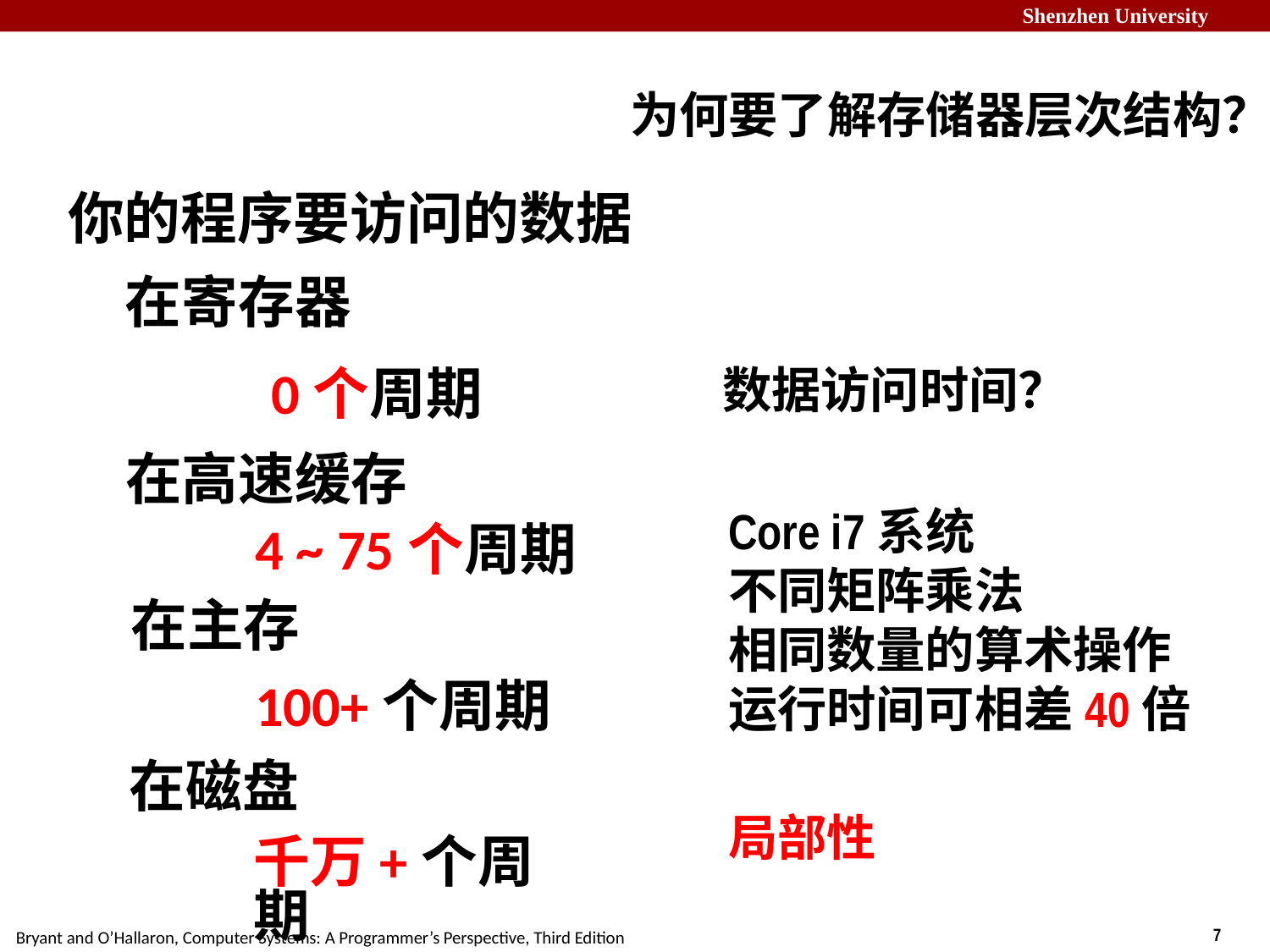

# 为何要了解存储器层次结构？
你的程序要访问的数据
在寄存器
数据访问时间？
0个周期
在高速缓存
Core i7系统
不同矩阵乘法
相同数量的算术操作运行时间可相差40倍
4 ~ 75个周期
在主存
100+个周期
在磁盘

局部性
千万+个周期